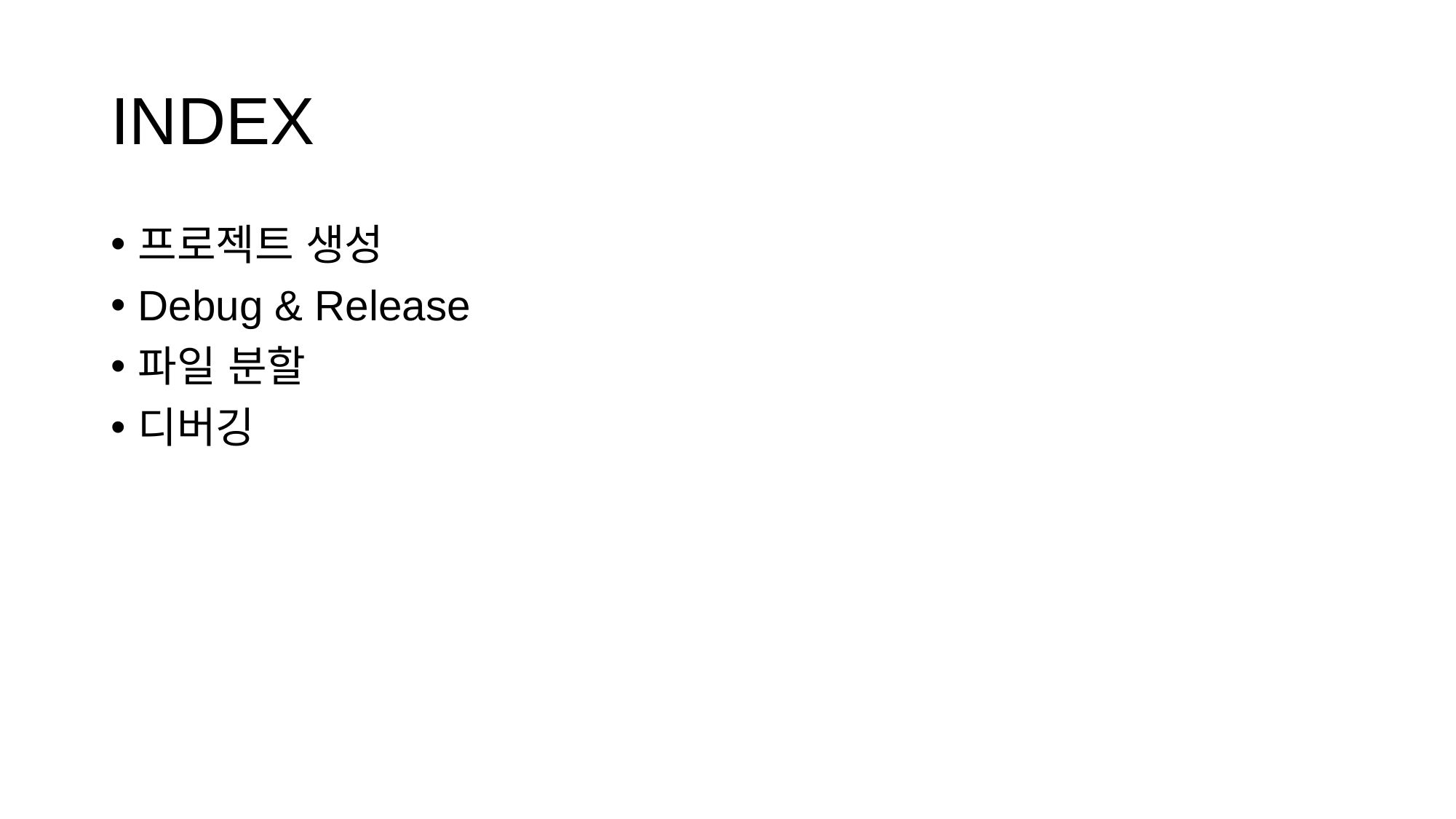

# INDEX
프로젝트 생성
Debug & Release
파일 분할
디버깅